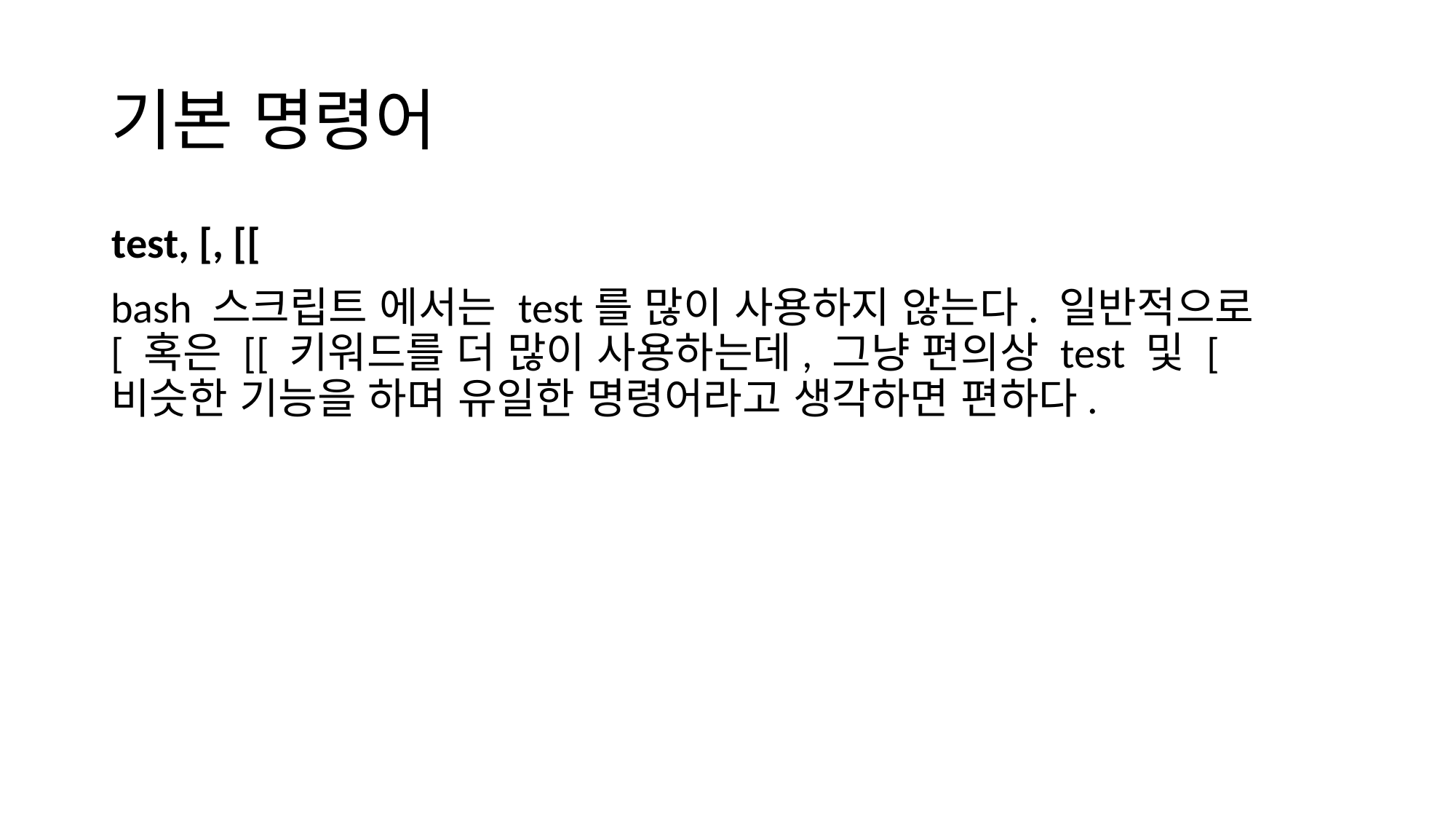

# 기본 명령어
test, [, [[
bash 스크립트 에서는 test를 많이 사용하지 않는다. 일반적으로 [ 혹은 [[ 키워드를 더 많이 사용하는데, 그냥 편의상 test 및 [ 비슷한 기능을 하며 유일한 명령어라고 생각하면 편하다.